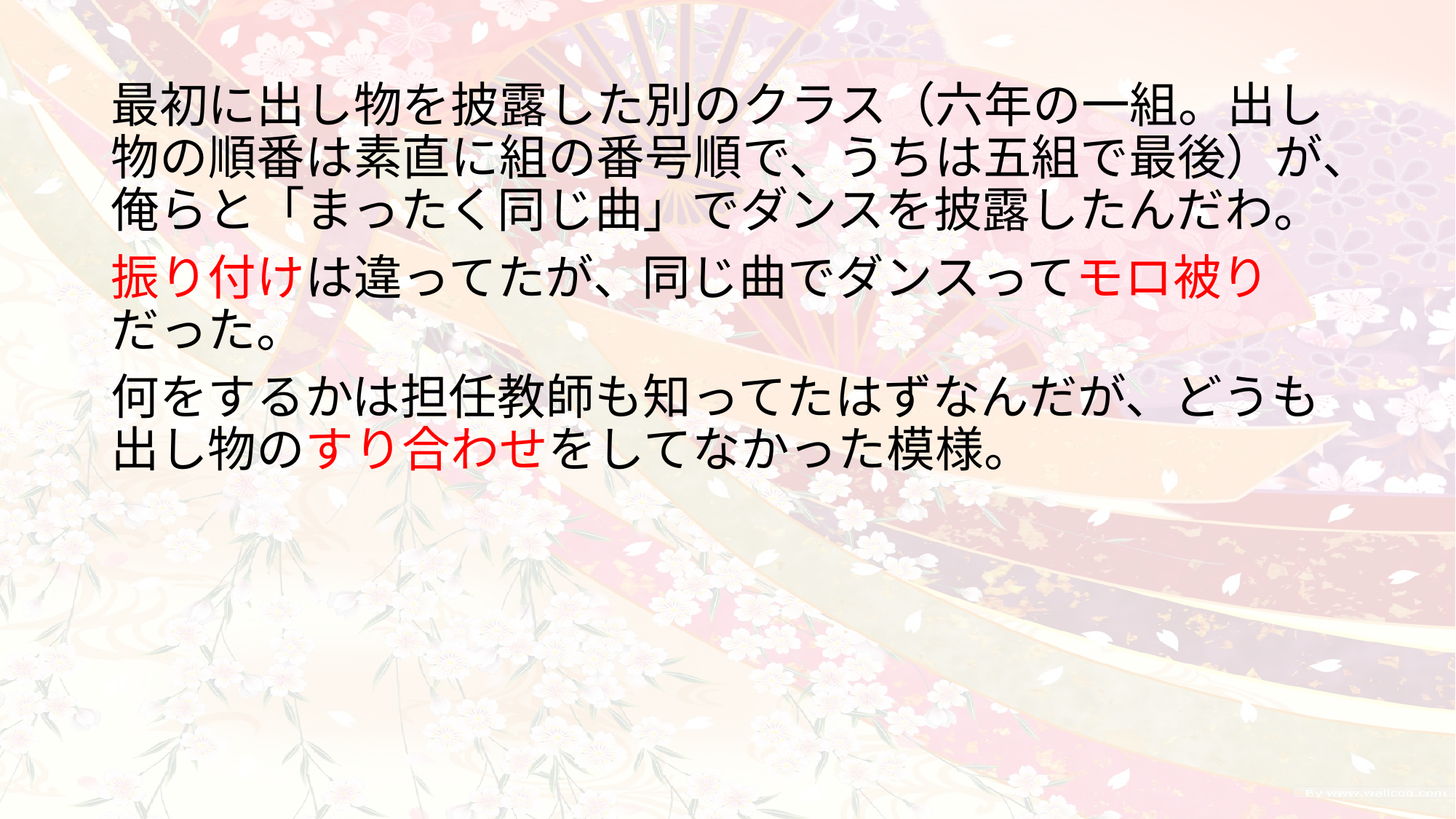

最初に出し物を披露した別のクラス（六年の一組。出し物の順番は素直に組の番号順で、うちは五組で最後）が、俺らと「まったく同じ曲」でダンスを披露したんだわ。
振り付けは違ってたが、同じ曲でダンスってモロ被りだった。
何をするかは担任教師も知ってたはずなんだが、どうも出し物のすり合わせをしてなかった模様。